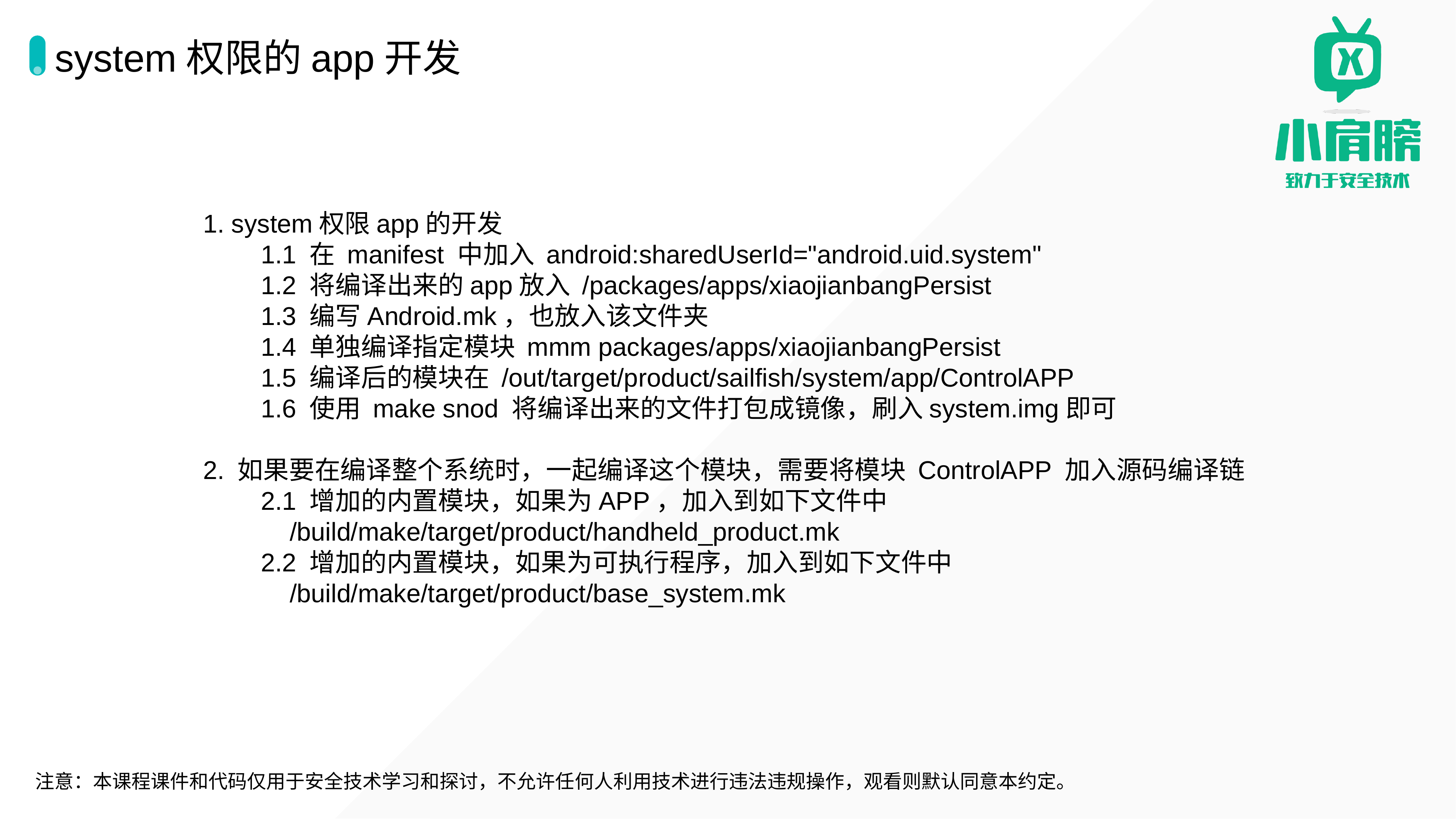

# system权限的app开发
1. system权限app的开发
1.1 在 manifest 中加入 android:sharedUserId="android.uid.system"
1.2 将编译出来的app放入 /packages/apps/xiaojianbangPersist
1.3 编写Android.mk，也放入该文件夹
1.4 单独编译指定模块 mmm packages/apps/xiaojianbangPersist
1.5 编译后的模块在 /out/target/product/sailfish/system/app/ControlAPP
1.6 使用 make snod 将编译出来的文件打包成镜像，刷入system.img即可

2. 如果要在编译整个系统时，一起编译这个模块，需要将模块 ControlAPP 加入源码编译链
2.1 增加的内置模块，如果为APP，加入到如下文件中
/build/make/target/product/handheld_product.mk
2.2 增加的内置模块，如果为可执行程序，加入到如下文件中
/build/make/target/product/base_system.mk